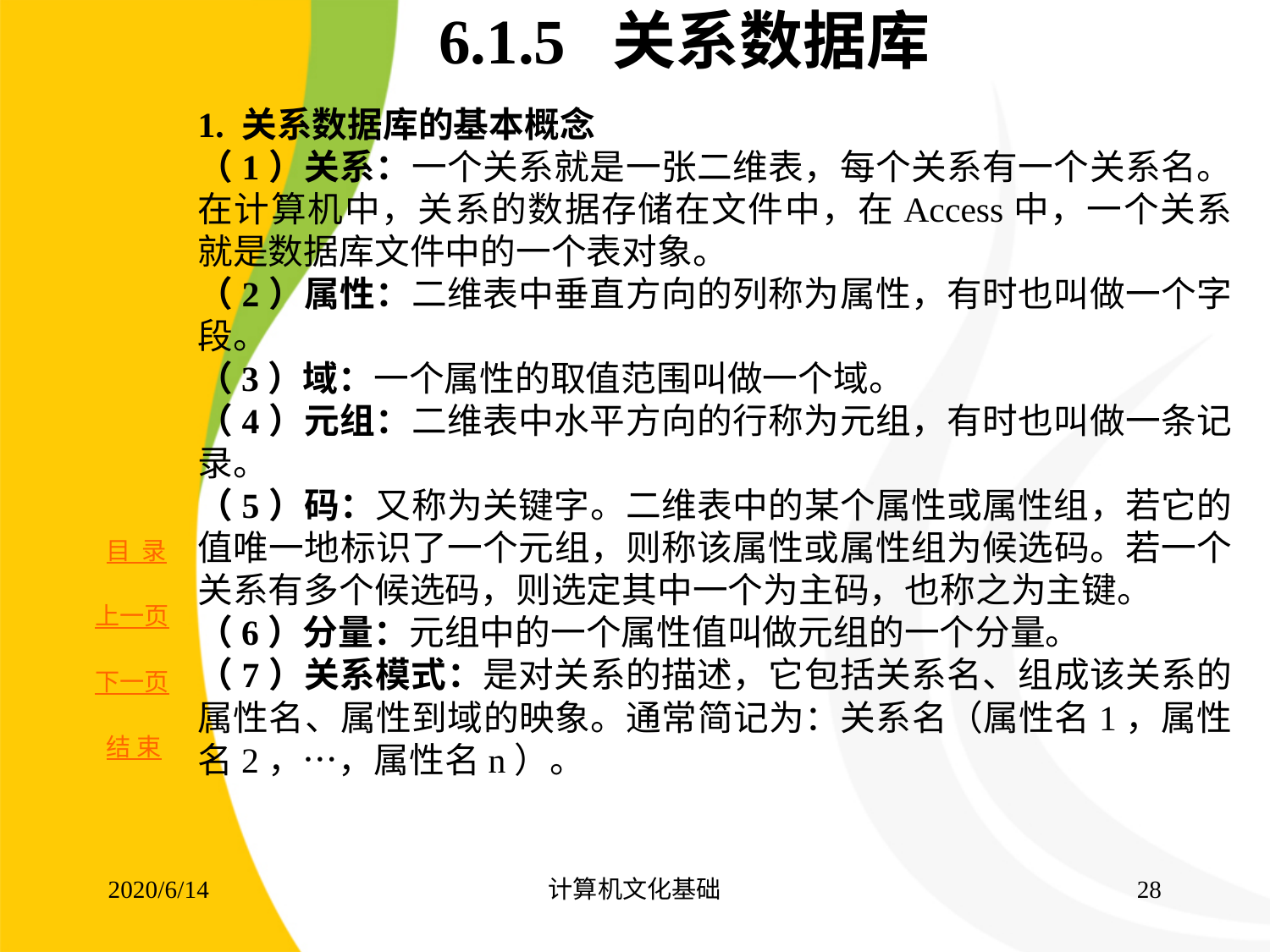

# 6.1.5  关系数据库
1. 关系数据库的基本概念
（1）关系：一个关系就是一张二维表，每个关系有一个关系名。在计算机中，关系的数据存储在文件中，在Access中，一个关系就是数据库文件中的一个表对象。
（2）属性：二维表中垂直方向的列称为属性，有时也叫做一个字段。
（3）域：一个属性的取值范围叫做一个域。
（4）元组：二维表中水平方向的行称为元组，有时也叫做一条记录。
（5）码：又称为关键字。二维表中的某个属性或属性组，若它的值唯一地标识了一个元组，则称该属性或属性组为候选码。若一个关系有多个候选码，则选定其中一个为主码，也称之为主键。
（6）分量：元组中的一个属性值叫做元组的一个分量。
（7）关系模式：是对关系的描述，它包括关系名、组成该关系的属性名、属性到域的映象。通常简记为：关系名（属性名1，属性名2，…，属性名n）。
2020/6/14
计算机文化基础
28